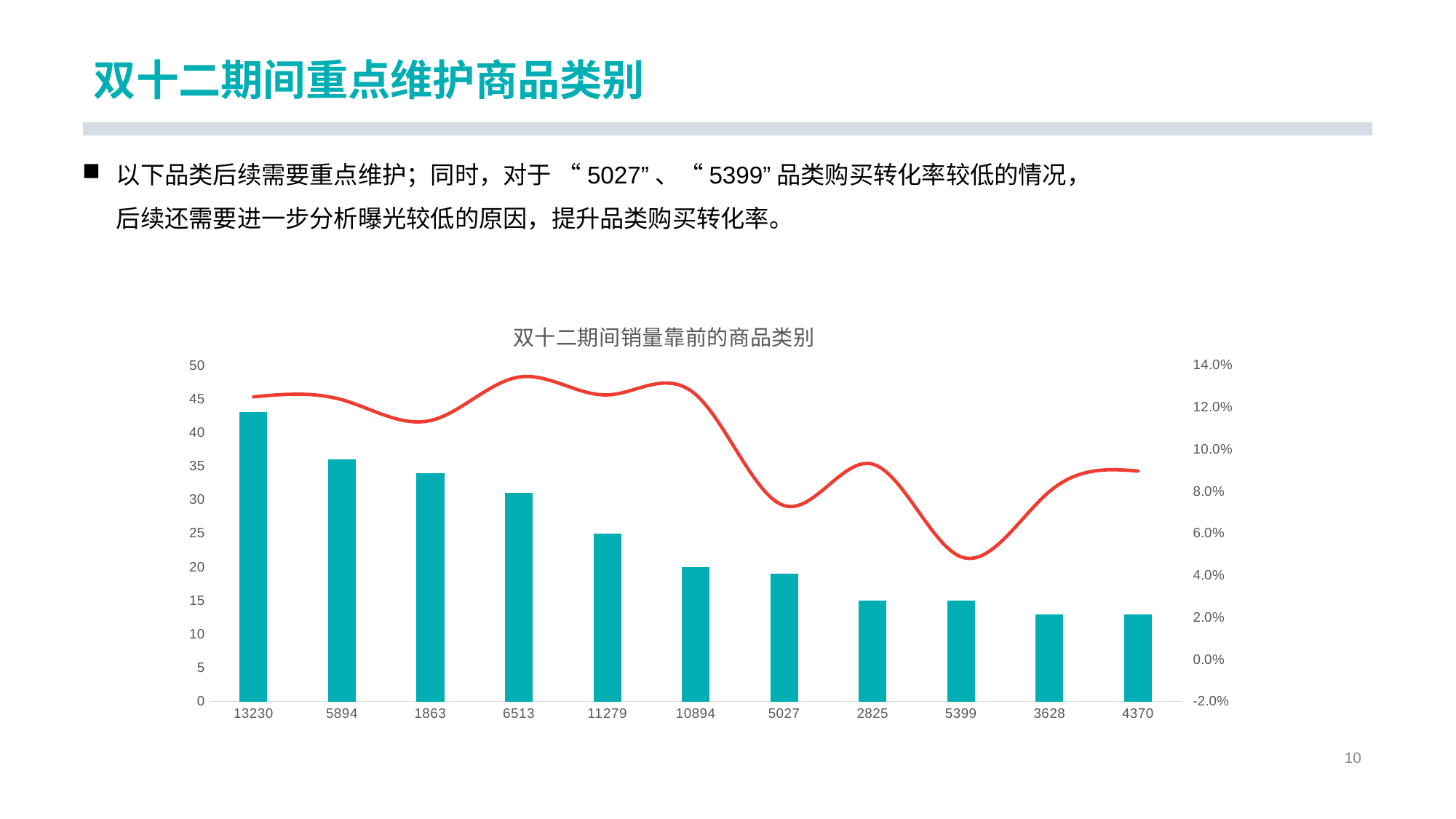

# 双十二期间重点维护商品类别
以下品类后续需要重点维护；同时，对于 “5027”、“5399”品类购买转化率较低的情况，后续还需要进一步分析曝光较低的原因，提升品类购买转化率。

### Chart: 双十二期间销量靠前的商品类别

| Category |  buy |  buy_rate |
|---|---|---|
| 13230 | 43.0 | 0.125 |
| 5894 | 36.0 | 0.1236 |
| 1863 | 34.0 | 0.1137 |
| 6513 | 31.0 | 0.1344 |
| 11279 | 25.0 | 0.1259 |
| 10894 | 20.0 | 0.1261 |
| 5027 | 19.0 | 0.0732 |
| 2825 | 15.0 | 0.093 |
| 5399 | 15.0 | 0.0488 |
| 3628 | 13.0 | 0.08 |
| 4370 | 13.0 | 0.0897 |
10